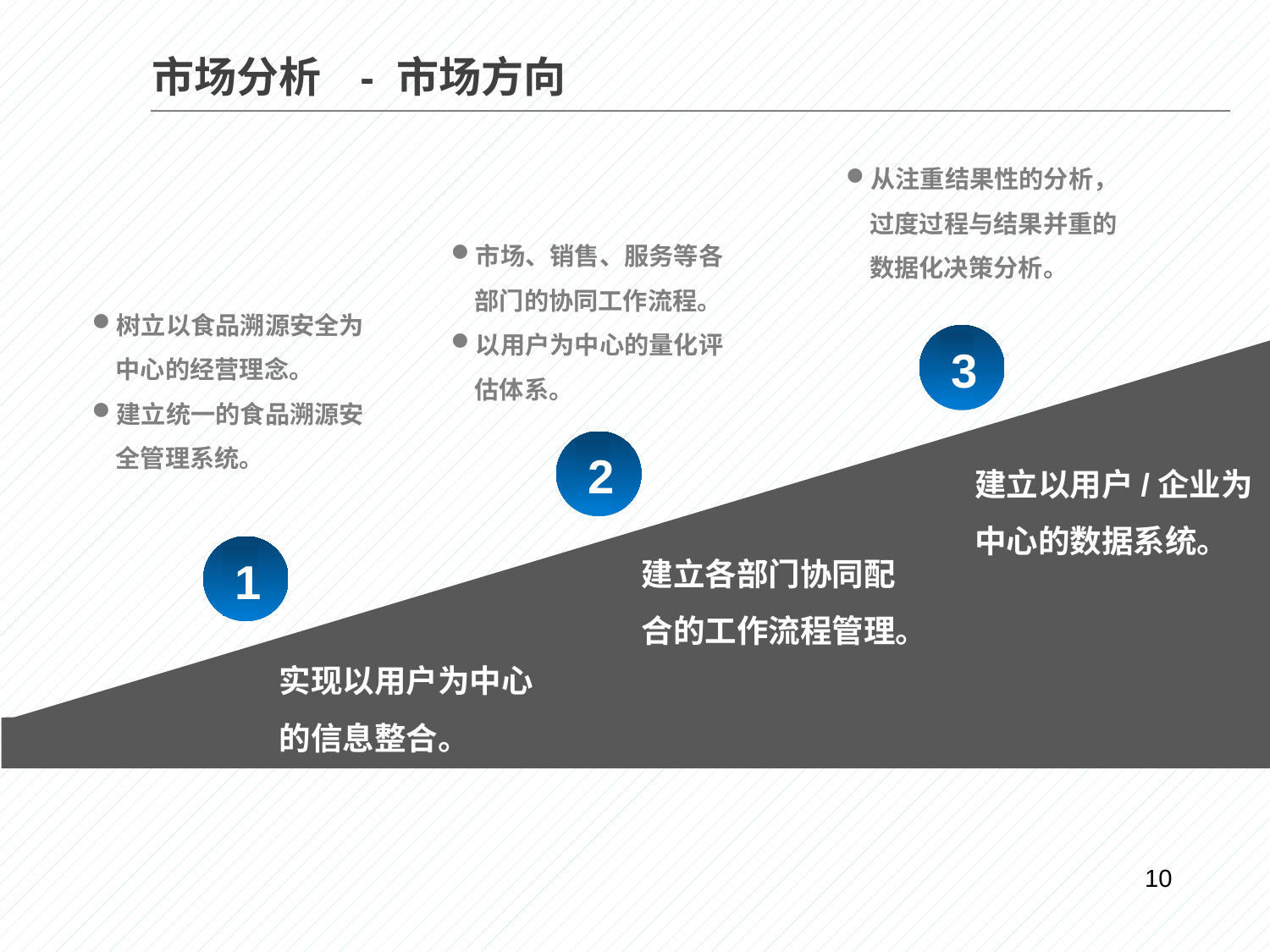

市场分析   - 市场方向
从注重结果性的分析，过度过程与结果并重的数据化决策分析。
市场、销售、服务等各部门的协同工作流程。
以用户为中心的量化评估体系。
树立以食品溯源安全为中心的经营理念。
建立统一的食品溯源安全管理系统。

3

2
建立以用户/企业为中心的数据系统。
建立各部门协同配合的工作流程管理。

1
实现以用户为中心的信息整合。
10